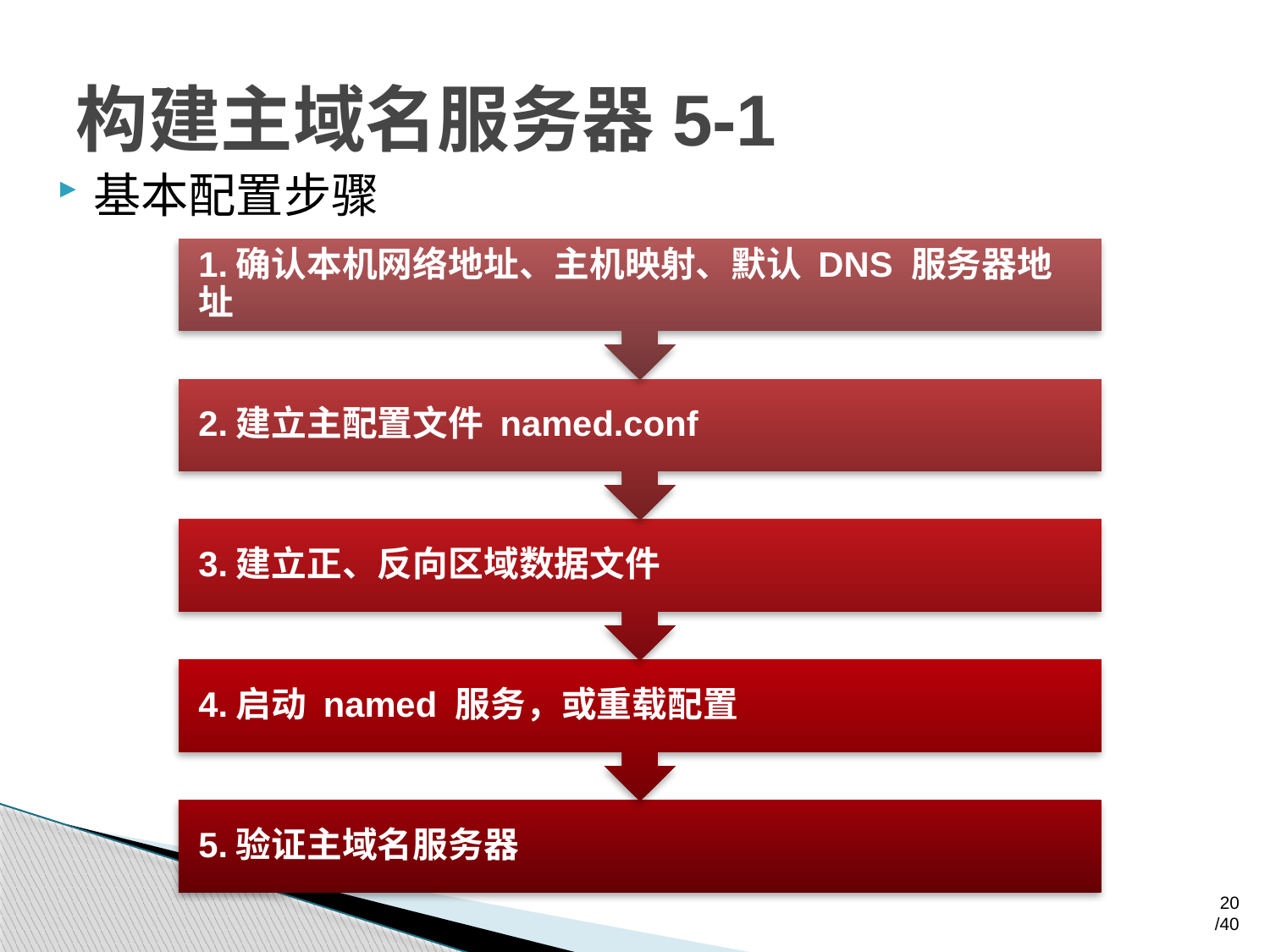

# 构建主域名服务器5-1
基本配置步骤

5.验证主域名服务器
4.启动 named 服务，或重载配置
3.建立正、反向区域数据文件
2.建立主配置文件 named.conf
1.确认本机网络地址、主机映射、默认 DNS 服务器地址
20/40